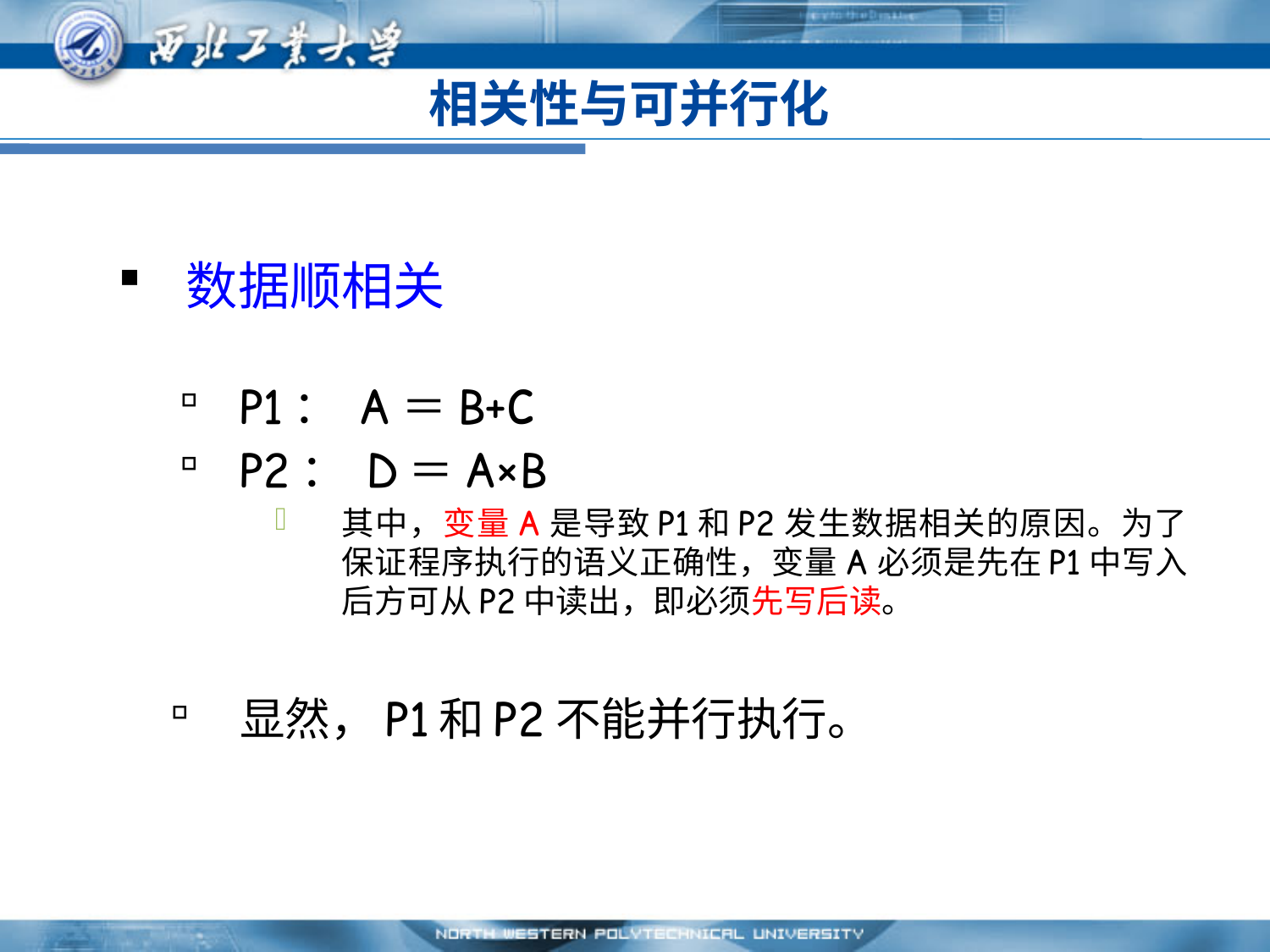

# 相关性与可并行化
数据顺相关

P1： A＝B+C
P2： D＝A×B
其中，变量A是导致P1和P2发生数据相关的原因。为了保证程序执行的语义正确性，变量A必须是先在P1中写入后方可从P2中读出，即必须先写后读。

显然，P1和P2不能并行执行。